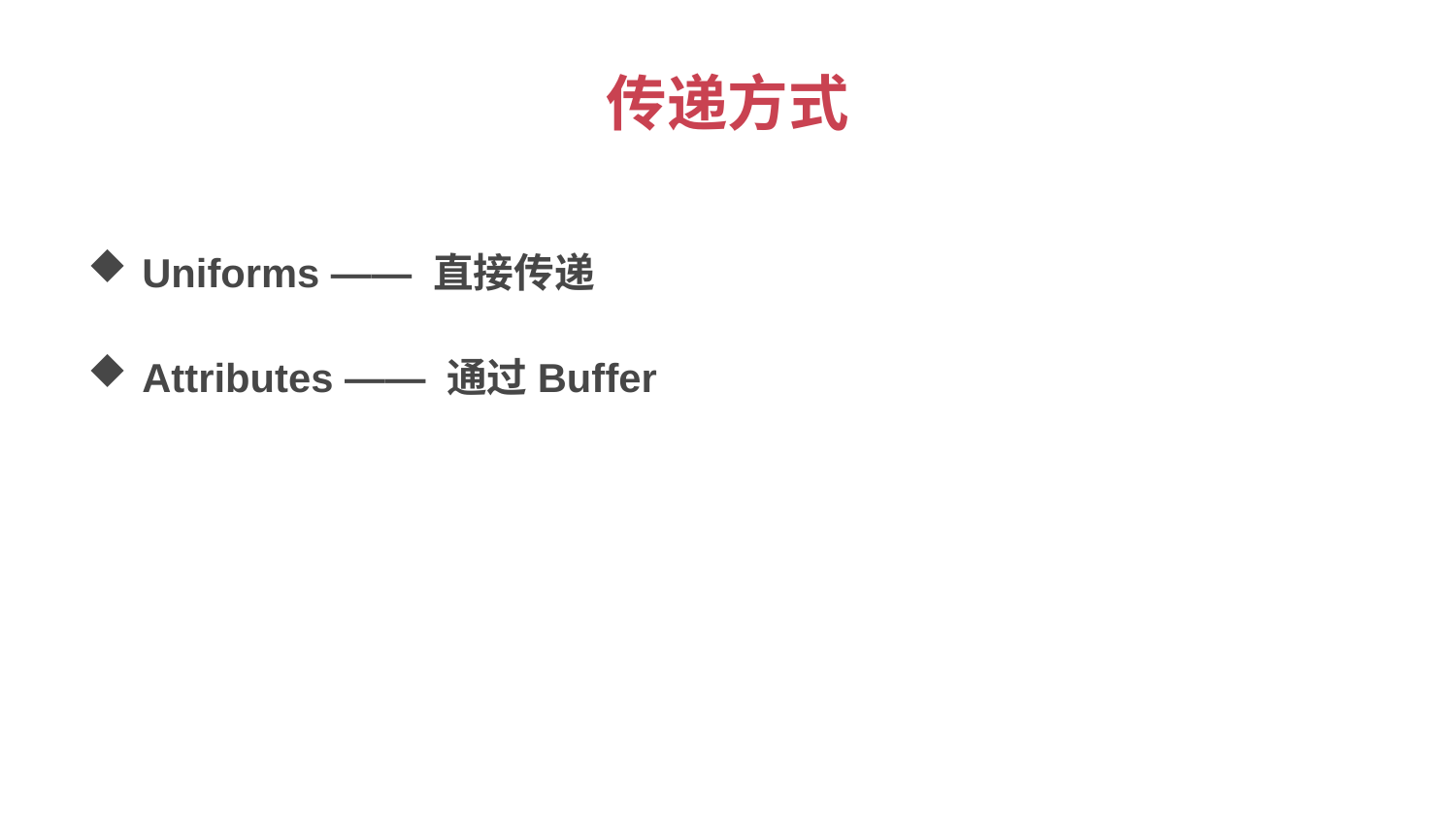

# 传递方式
Uniforms —— 直接传递
Attributes —— 通过Buffer